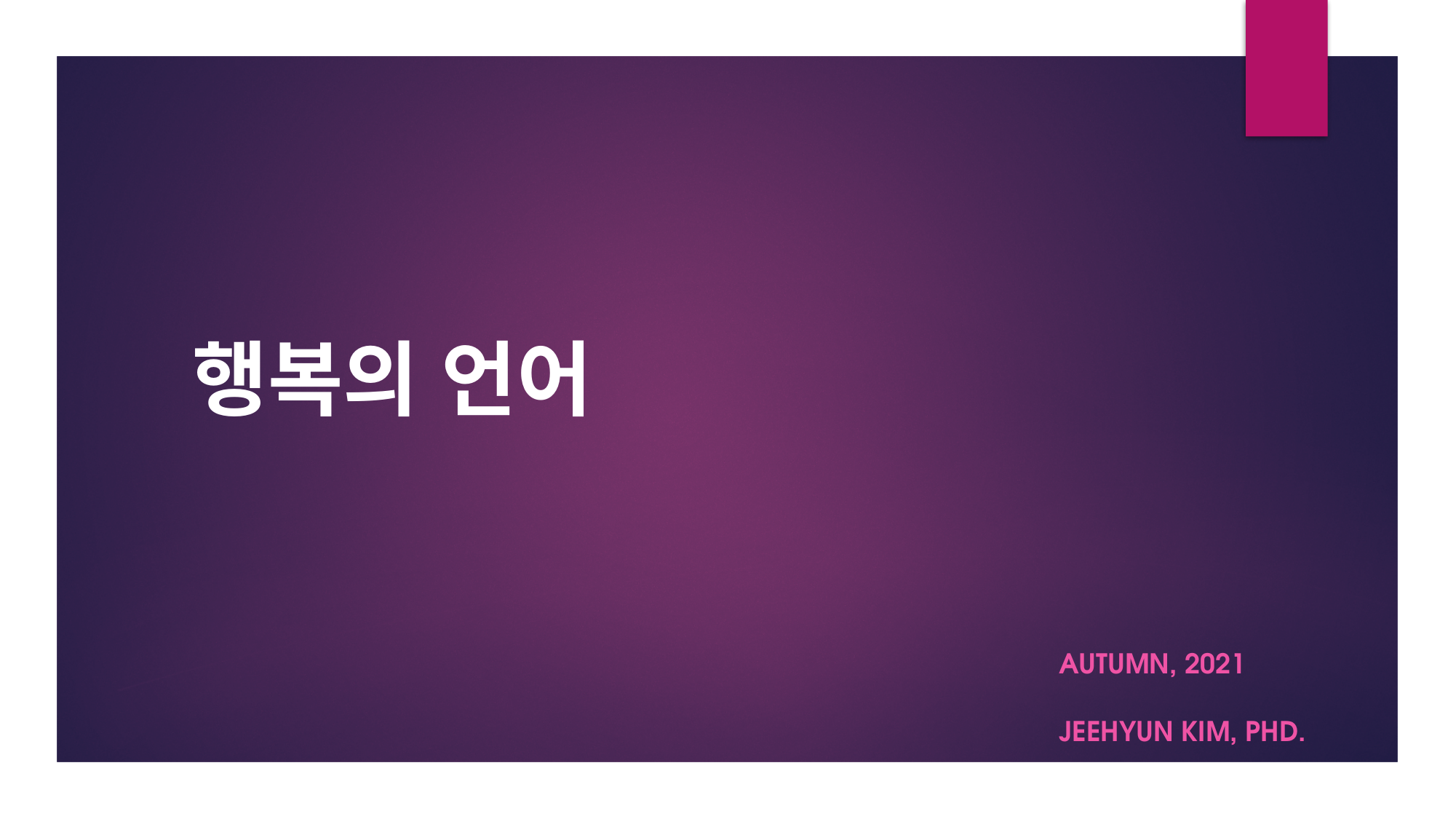

# 행복의 언어
Autumn, 2021
Jeehyun Kim, PhD.